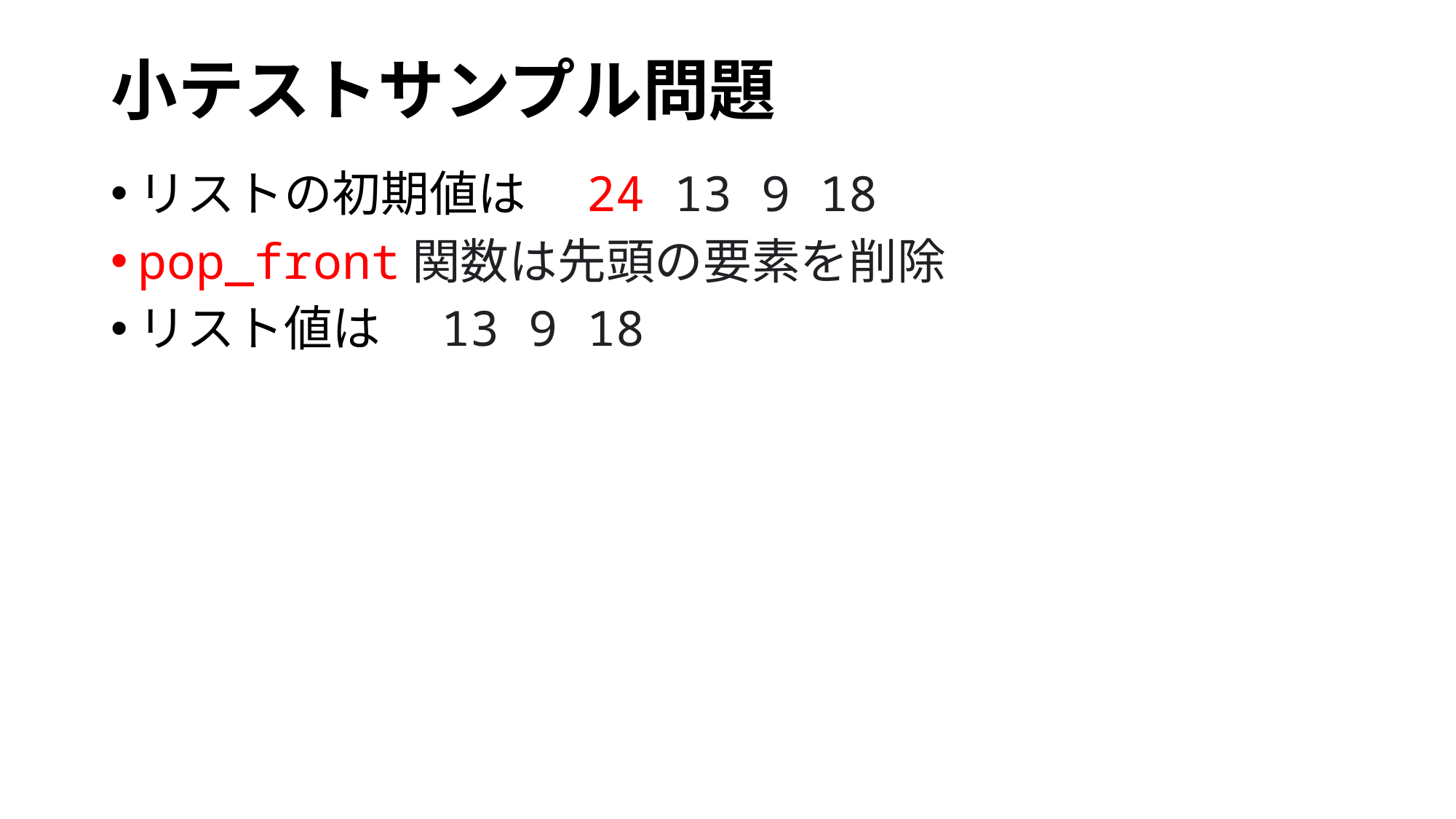

# 小テストサンプル問題
リストの初期値は　24 13 9 18
pop_front関数は先頭の要素を削除
リスト値は　13 9 18